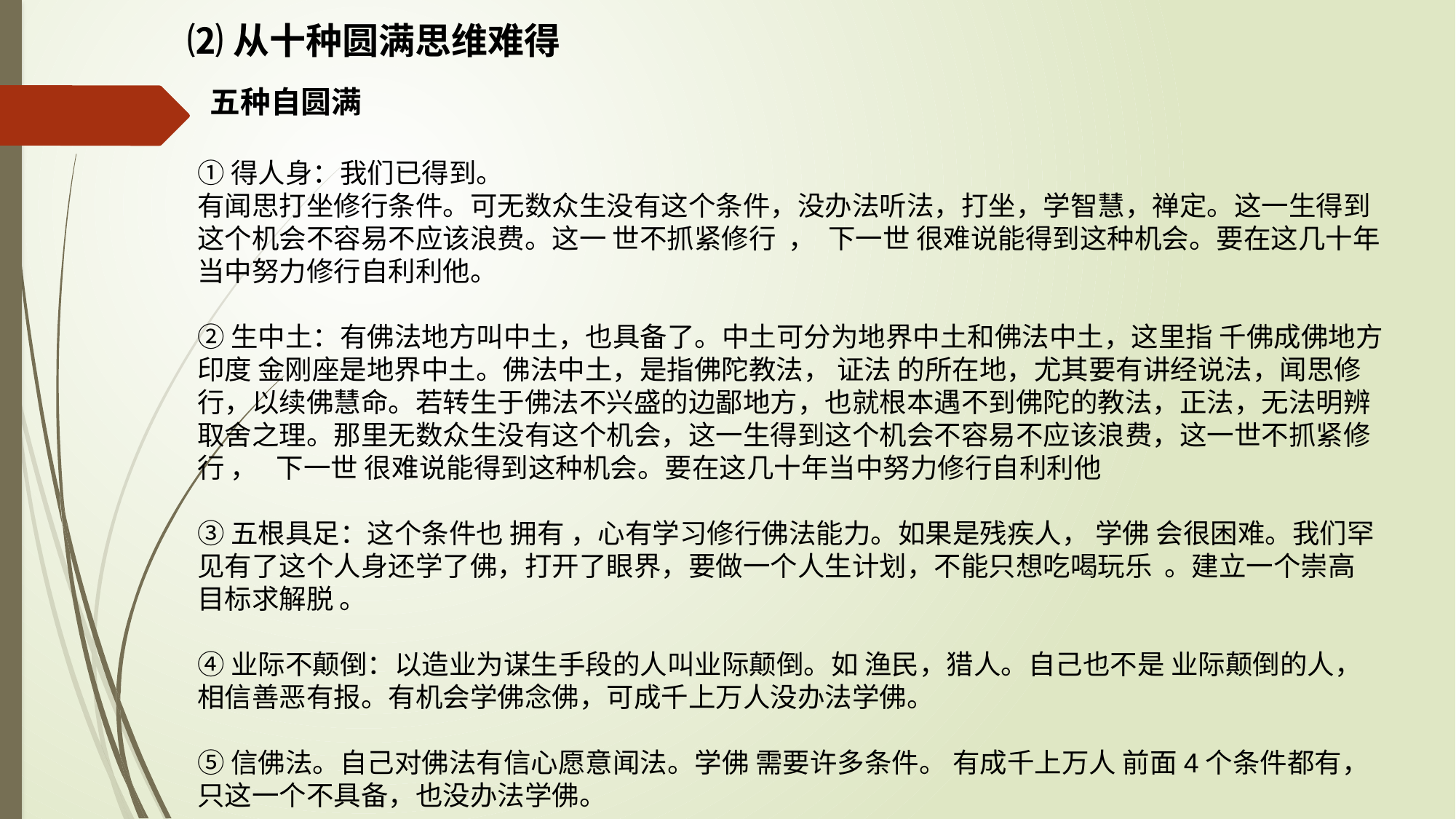

⑵从十种圆满思维难得
 五种自圆满

①得人身：我们已得到。
有闻思打坐修行条件。可无数众生没有这个条件，没办法听法，打坐，学智慧，禅定。这一生得到这个机会不容易不应该浪费。这一 世不抓紧修行  ，  下一世 很难说能得到这种机会。要在这几十年当中努力修行自利利他。

②生中土：有佛法地方叫中土，也具备了。中土可分为地界中土和佛法中土，这里指 千佛成佛地方印度 金刚座是地界中土。佛法中土，是指佛陀教法， 证法 的所在地，尤其要有讲经说法，闻思修行，以续佛慧命。若转生于佛法不兴盛的边鄙地方，也就根本遇不到佛陀的教法，正法，无法明辨取舍之理。那里无数众生没有这个机会，这一生得到这个机会不容易不应该浪费，这一世不抓紧修行 ，   下一世 很难说能得到这种机会。要在这几十年当中努力修行自利利他

③五根具足：这个条件也 拥有 ，心有学习修行佛法能力。如果是残疾人， 学佛 会很困难。我们罕见有了这个人身还学了佛，打开了眼界，要做一个人生计划，不能只想吃喝玩乐  。建立一个崇高 目标求解脱 。

④业际不颠倒：以造业为谋生手段的人叫业际颠倒。如 渔民，猎人。自己也不是 业际颠倒的人， 相信善恶有报。有机会学佛念佛，可成千上万人没办法学佛。

⑤信佛法。自己对佛法有信心愿意闻法。学佛 需要许多条件。 有成千上万人 前面4个条件都有，只这一个不具备，也没办法学佛。